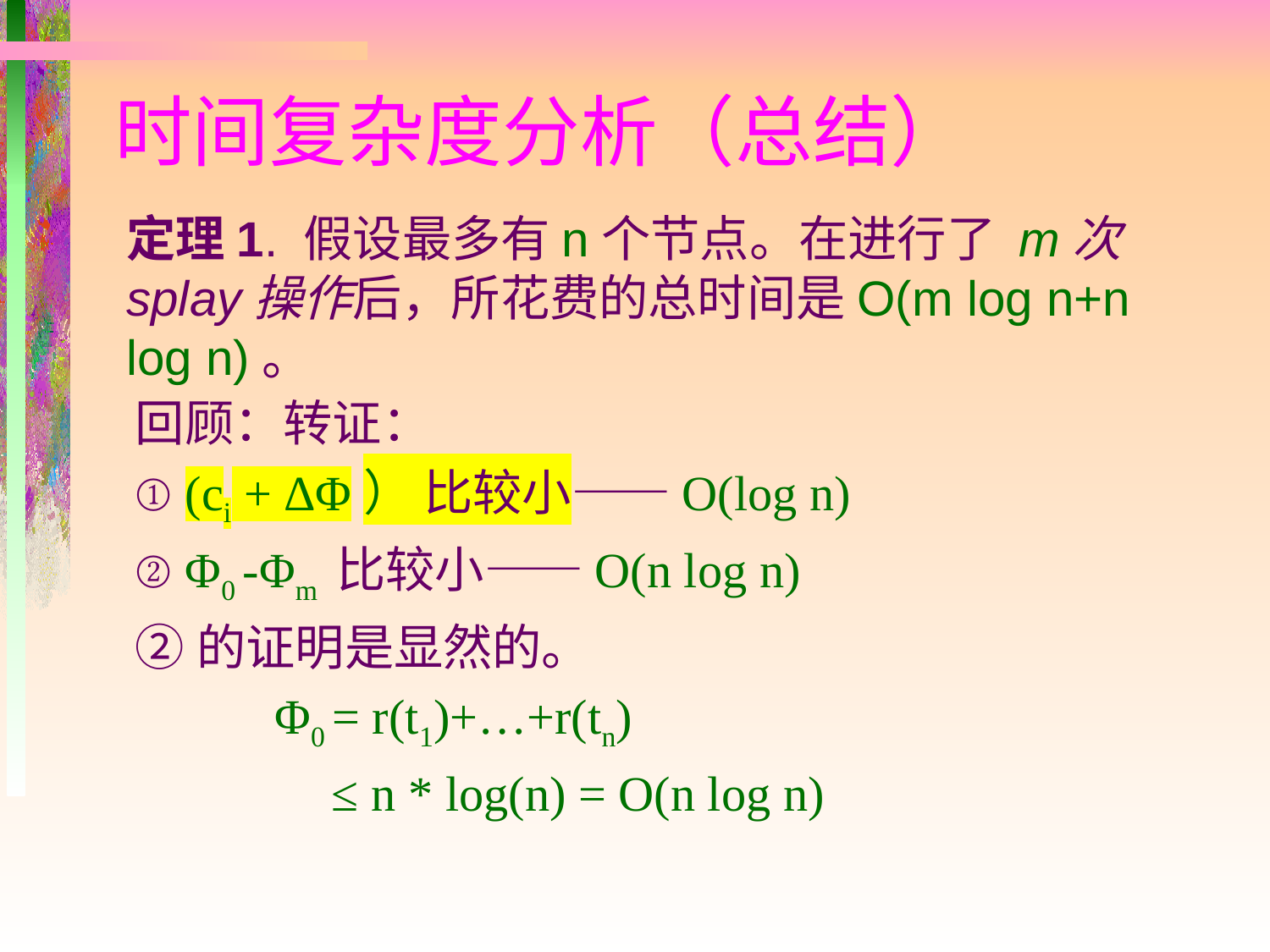

# 时间复杂度分析（总结）
定理1. 假设最多有n个节点。在进行了 m次 splay操作后，所花费的总时间是O(m log n+n log n)。
回顾：转证：
① (ci + ΔΦ） 比较小——O(log n)
② Φ0 -Φm 比较小——O(n log n)
②的证明是显然的。
	 Φ0 = r(t1)+…+r(tn)
                ≤ n * log(n) = O(n log n)